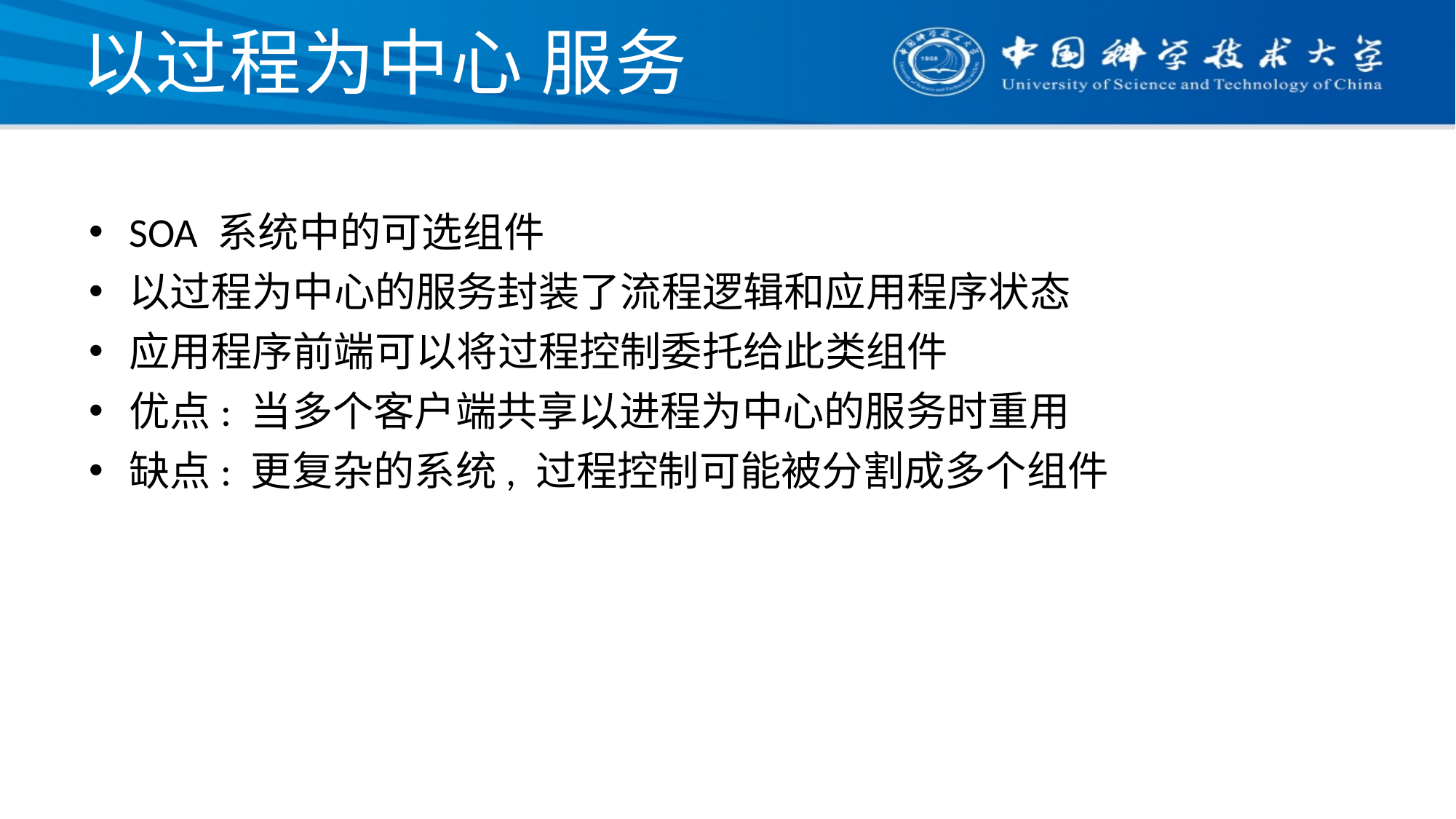

# 以过程为中心 服务
SOA 系统中的可选组件
以过程为中心的服务封装了流程逻辑和应用程序状态
应用程序前端可以将过程控制委托给此类组件
优点: 当多个客户端共享以进程为中心的服务时重用
缺点: 更复杂的系统, 过程控制可能被分割成多个组件